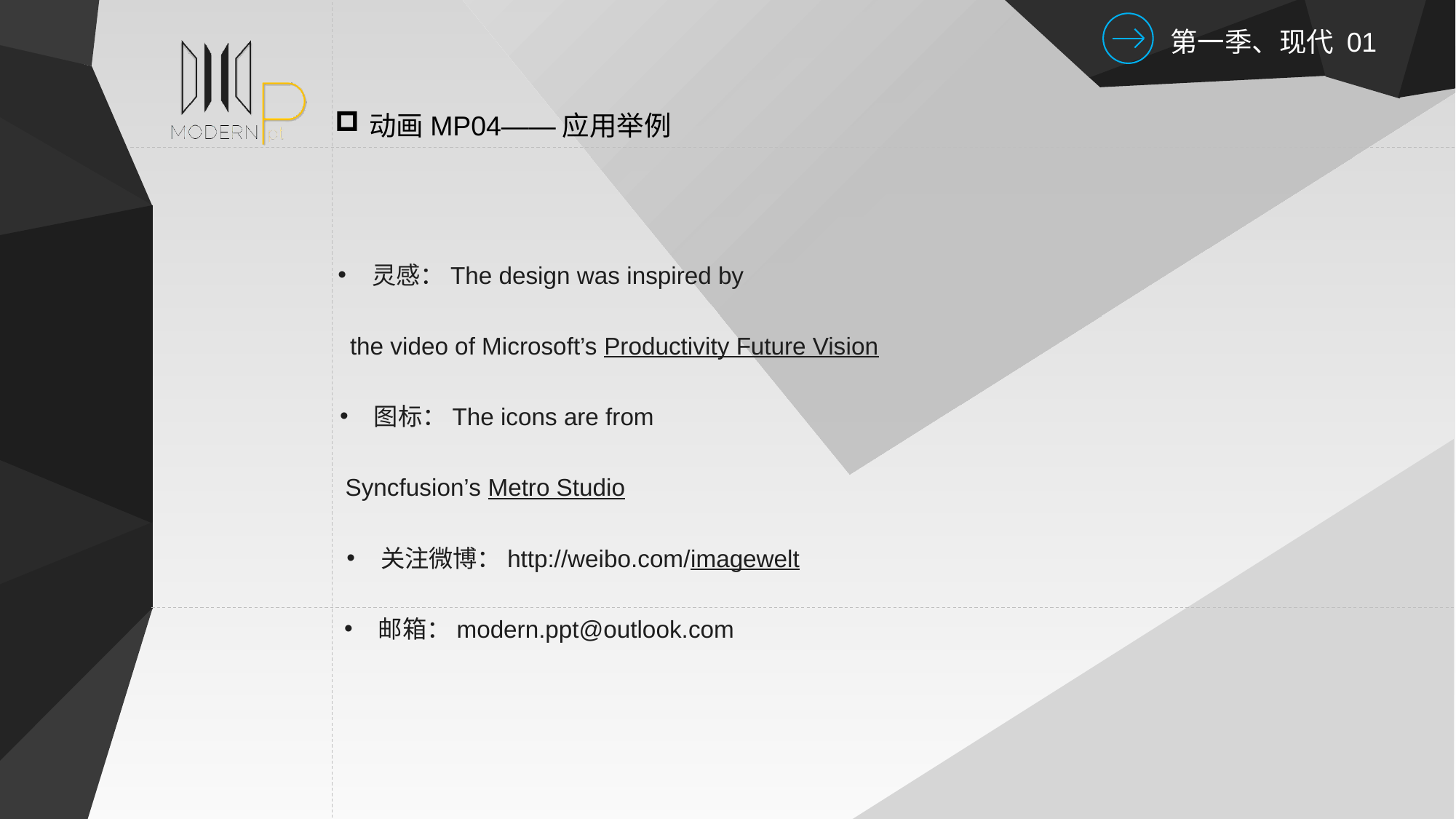

动画MP04——应用举例
灵感：The design was inspired by
the video of Microsoft’s Productivity Future Vision
图标：The icons are from
Syncfusion’s Metro Studio
关注微博：http://weibo.com/imagewelt
邮箱：modern.ppt@outlook.com